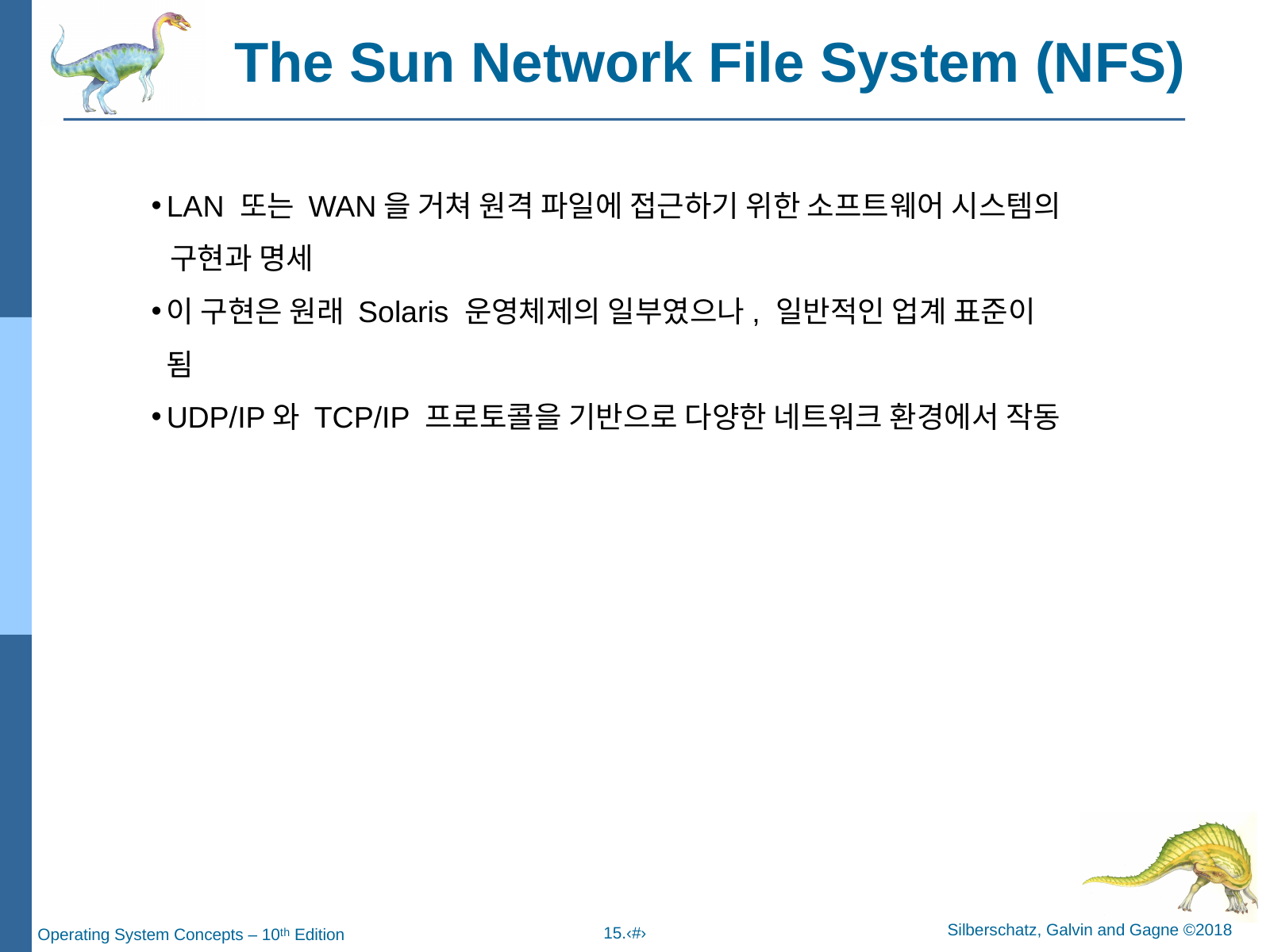

The Sun Network File System (NFS)

LAN 또는 WAN을 거쳐 원격 파일에 접근하기 위한 소프트웨어 시스템의
    구현과 명세
이 구현은 원래 Solaris 운영체제의 일부였으나, 일반적인 업계 표준이 됨
UDP/IP와 TCP/IP 프로토콜을 기반으로 다양한 네트워크 환경에서 작동

Silberschatz, Galvin and Gagne ©2018
15.‹#›
Operating System Concepts – 10ᵗʰ Edition